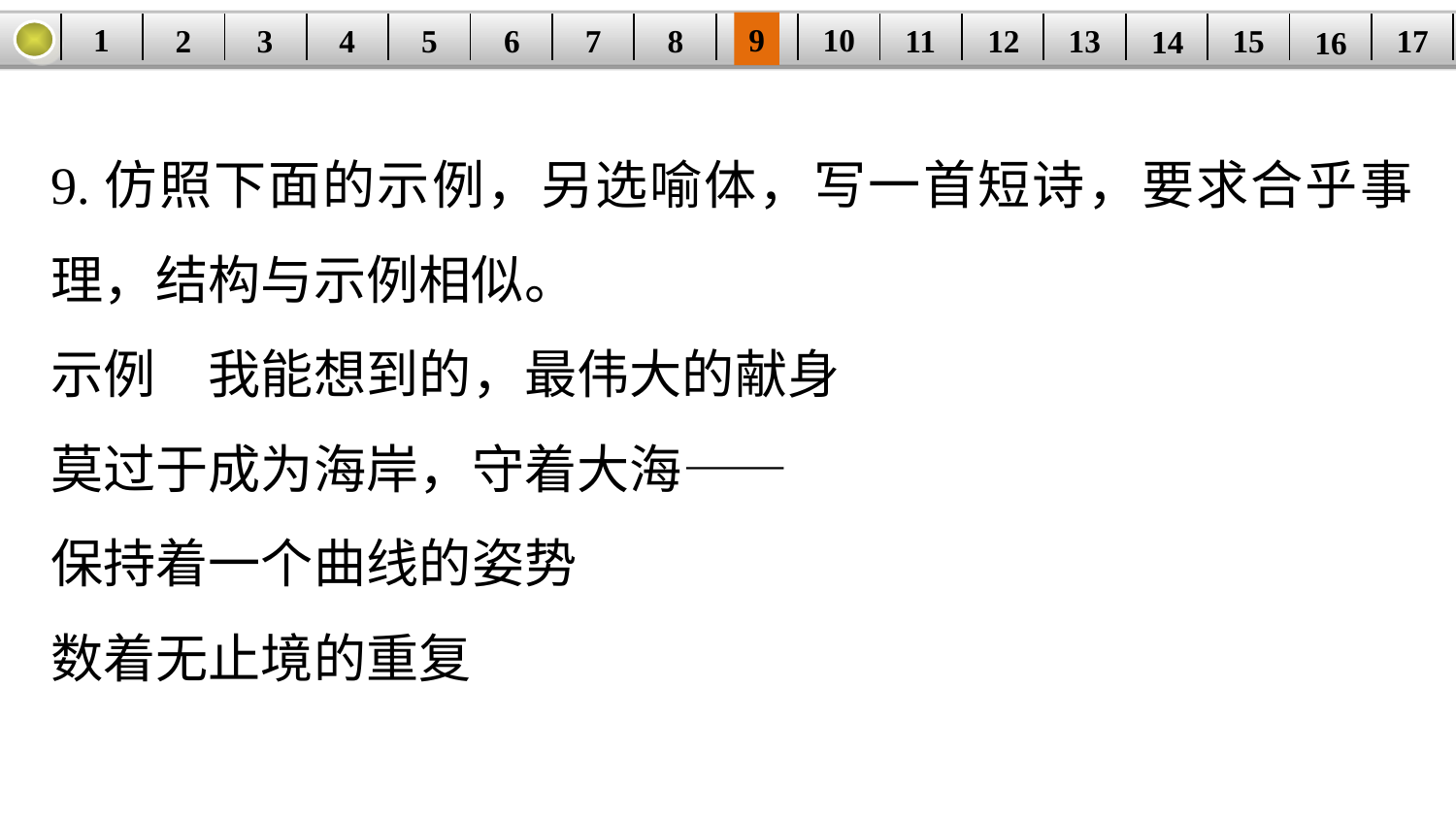

9
10
1
3
4
5
6
8
11
2
17
12
15
|  |  |  |  |  |  |  |  |  |  |  |  |  |  |  |  |  |
| --- | --- | --- | --- | --- | --- | --- | --- | --- | --- | --- | --- | --- | --- | --- | --- | --- |
7
13
14
16

9.仿照下面的示例，另选喻体，写一首短诗，要求合乎事理，结构与示例相似。
示例　我能想到的，最伟大的献身
莫过于成为海岸，守着大海——
保持着一个曲线的姿势
数着无止境的重复